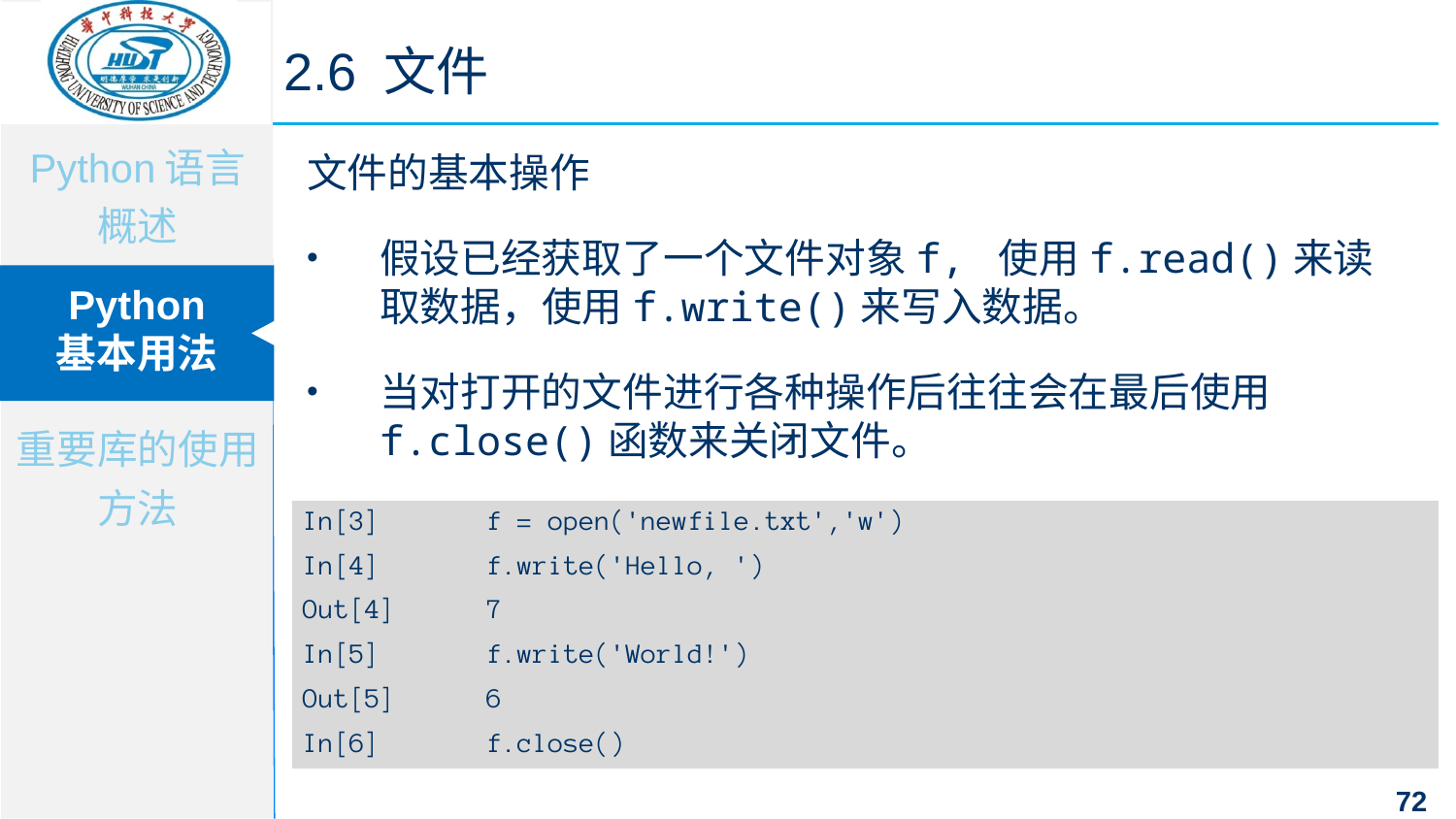

2.6 文件
文件的基本操作
假设已经获取了一个文件对象f, 使用f.read()来读取数据，使用f.write()来写入数据。
当对打开的文件进行各种操作后往往会在最后使用f.close()函数来关闭文件。
| In[3] | f = open('newfile.txt','w') |
| --- | --- |
| In[4] | f.write('Hello, ') |
| Out[4] | 7 |
| In[5] | f.write('World!') |
| Out[5] | 6 |
| In[6] | f.close() |